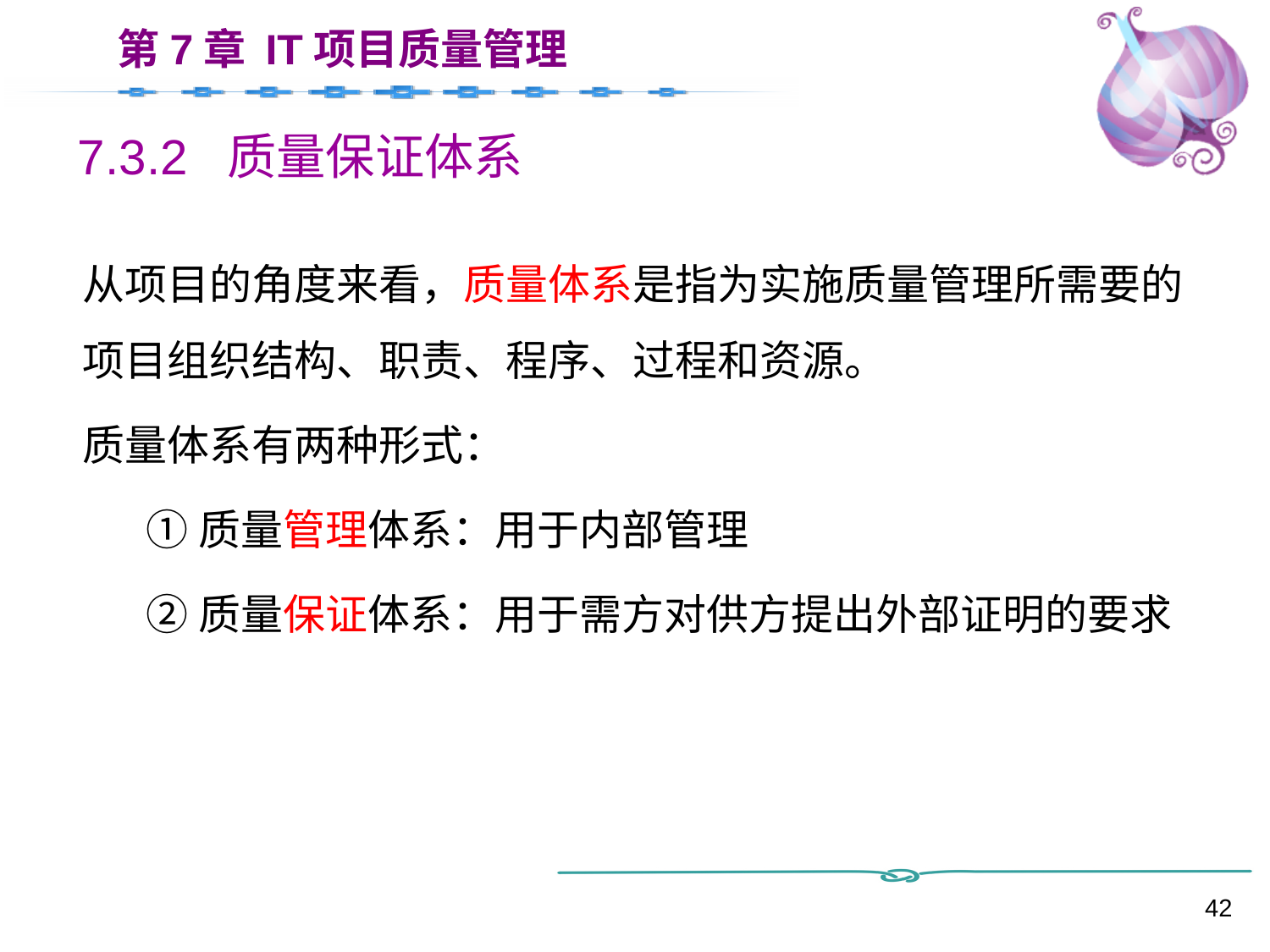

# 7.3.2  质量保证体系
从项目的角度来看，质量体系是指为实施质量管理所需要的项目组织结构、职责、程序、过程和资源。
质量体系有两种形式：
①质量管理体系：用于内部管理
②质量保证体系：用于需方对供方提出外部证明的要求

42